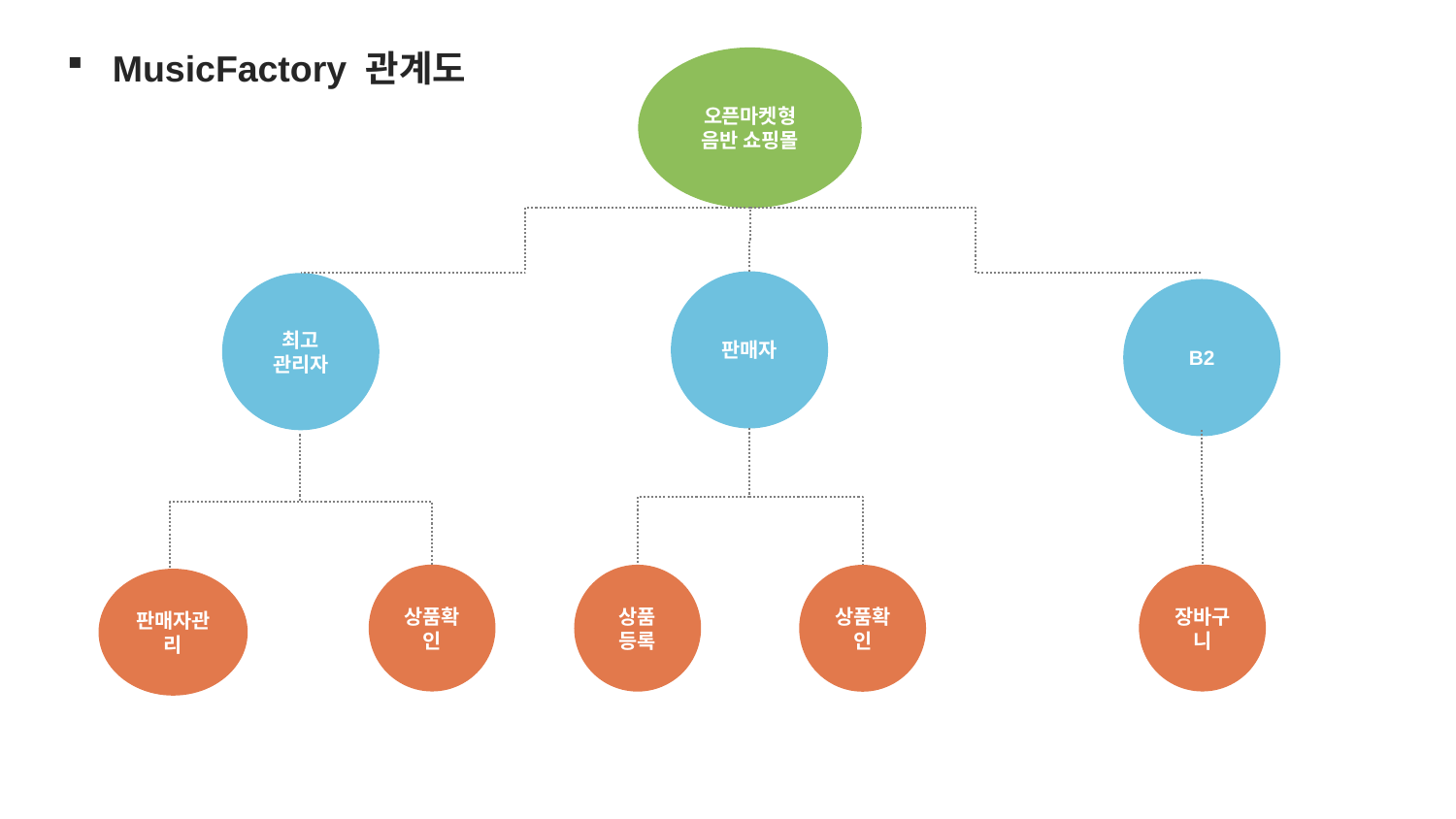

MusicFactory 관계도
오픈마켓형
음반 쇼핑몰
판매자
최고
관리자
B2
상품확인
장바구니
상품
등록
상품확인
판매자관리